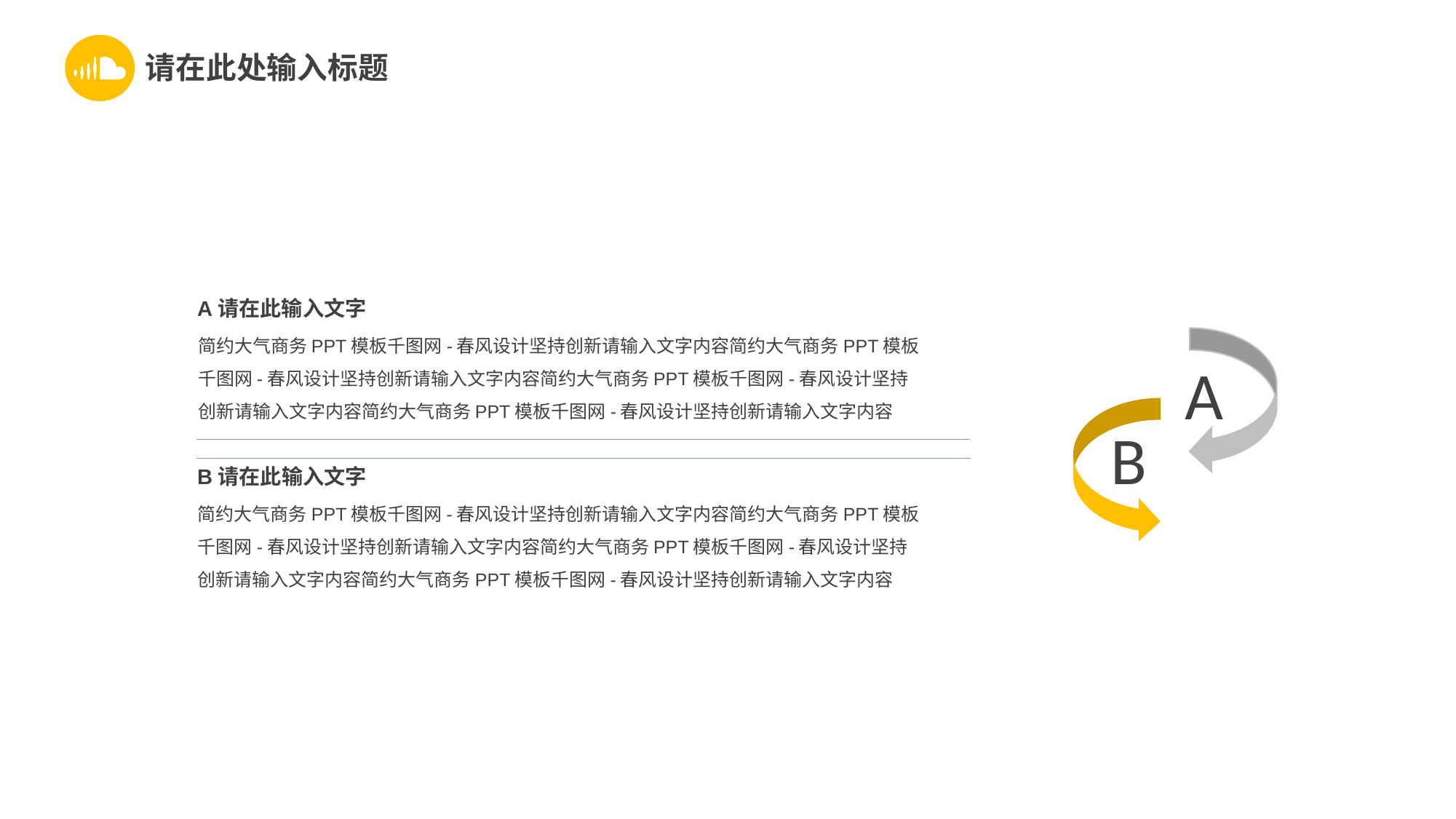

请在此处输入标题

A请在此输入文字
简约大气商务PPT模板千图网-春风设计坚持创新请输入文字内容简约大气商务PPT模板千图网-春风设计坚持创新请输入文字内容简约大气商务PPT模板千图网-春风设计坚持创新请输入文字内容简约大气商务PPT模板千图网-春风设计坚持创新请输入文字内容

A

B
B请在此输入文字
简约大气商务PPT模板千图网-春风设计坚持创新请输入文字内容简约大气商务PPT模板千图网-春风设计坚持创新请输入文字内容简约大气商务PPT模板千图网-春风设计坚持创新请输入文字内容简约大气商务PPT模板千图网-春风设计坚持创新请输入文字内容